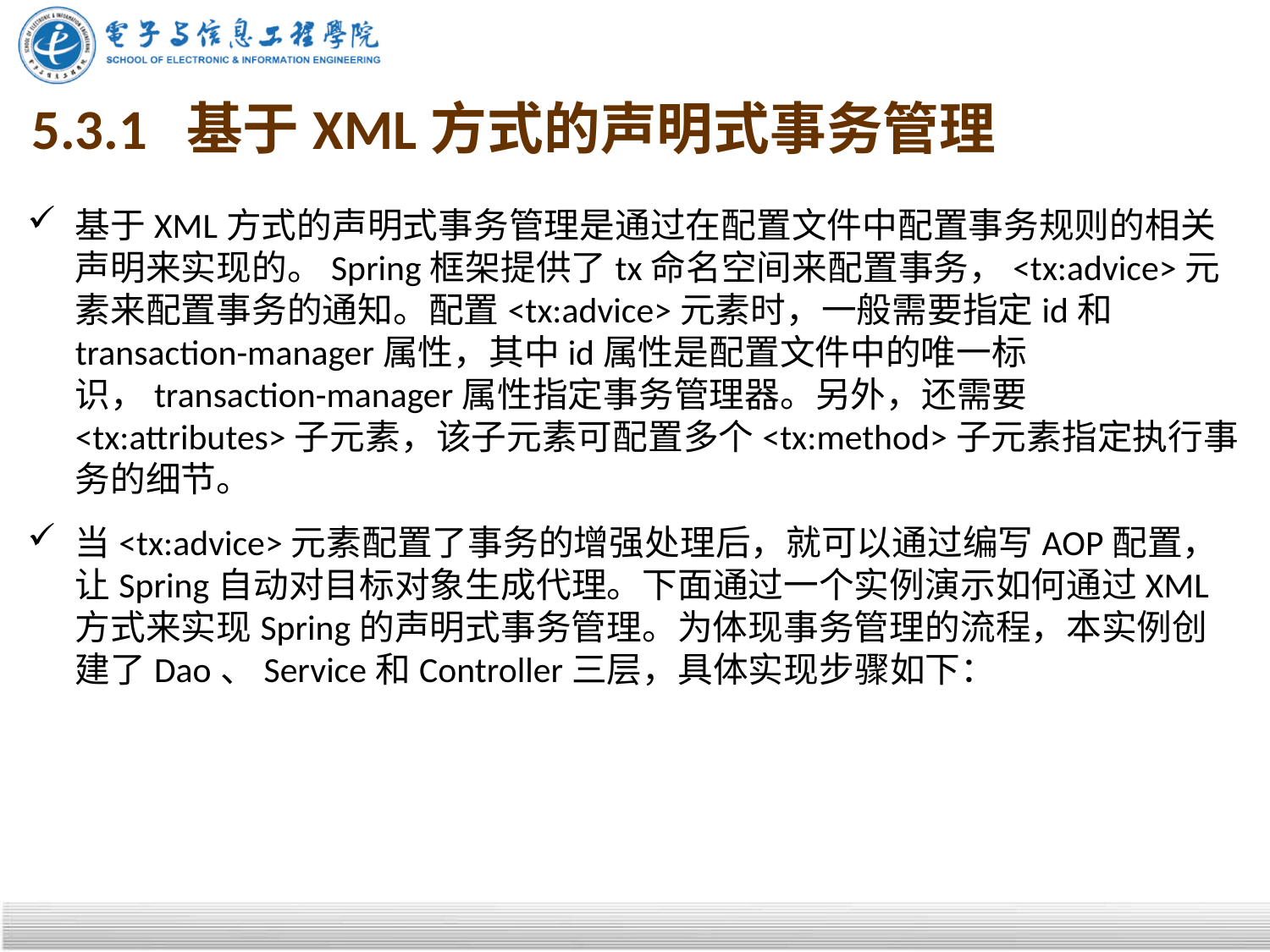

# 5.3.1  基于XML方式的声明式事务管理
基于XML方式的声明式事务管理是通过在配置文件中配置事务规则的相关声明来实现的。Spring框架提供了tx命名空间来配置事务，<tx:advice>元素来配置事务的通知。配置<tx:advice>元素时，一般需要指定id和transaction-manager属性，其中id属性是配置文件中的唯一标识，transaction-manager属性指定事务管理器。另外，还需要<tx:attributes>子元素，该子元素可配置多个<tx:method>子元素指定执行事务的细节。
当<tx:advice>元素配置了事务的增强处理后，就可以通过编写AOP配置，让Spring自动对目标对象生成代理。下面通过一个实例演示如何通过XML方式来实现Spring的声明式事务管理。为体现事务管理的流程，本实例创建了Dao、Service和Controller三层，具体实现步骤如下：